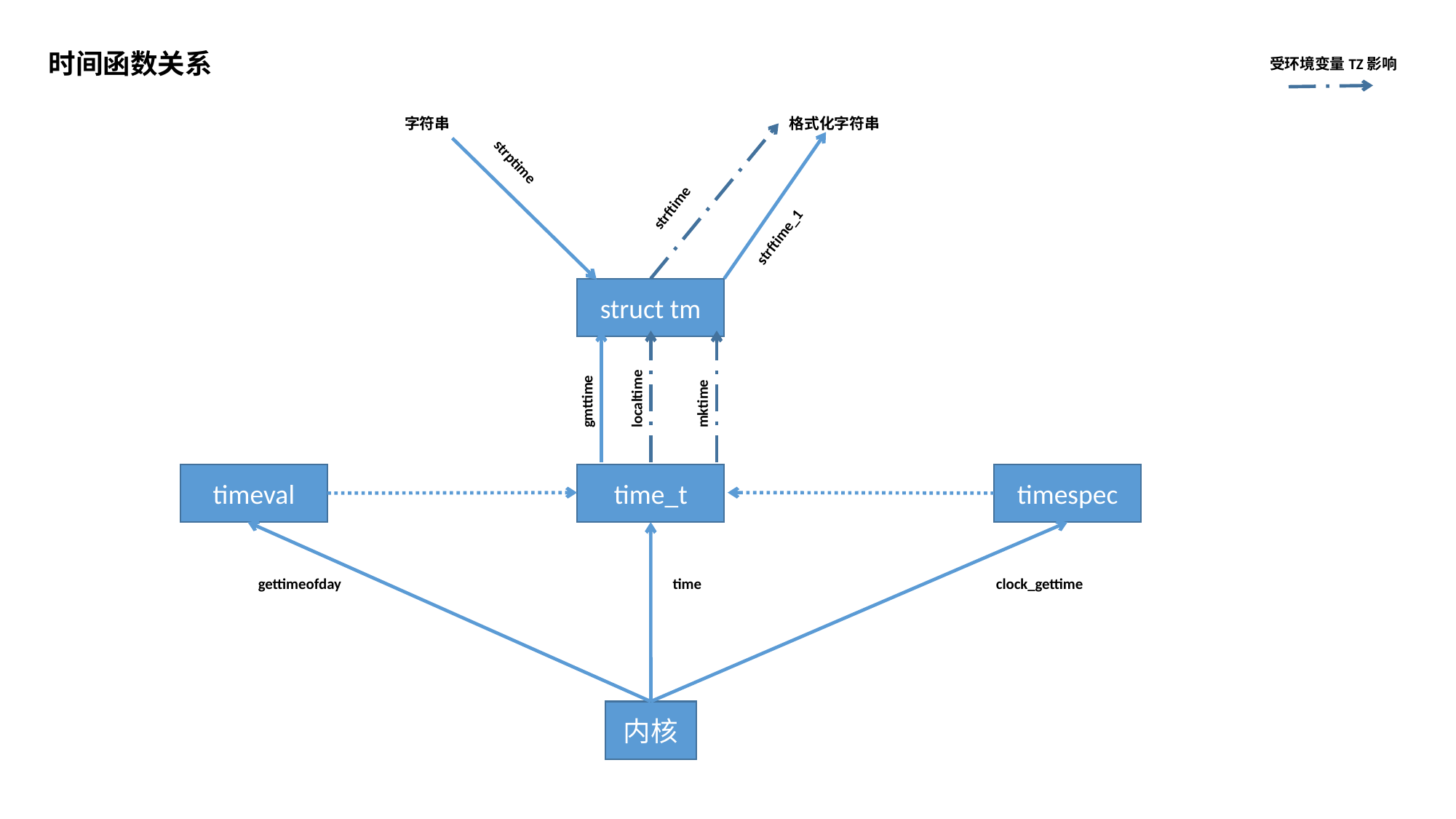

时间函数关系
受环境变量TZ影响
字符串
格式化字符串
strptime
strftime
strftime_1
struct tm
gmttime
localtime
mktime
timeval
time_t
timespec
gettimeofday
time
clock_gettime
内核